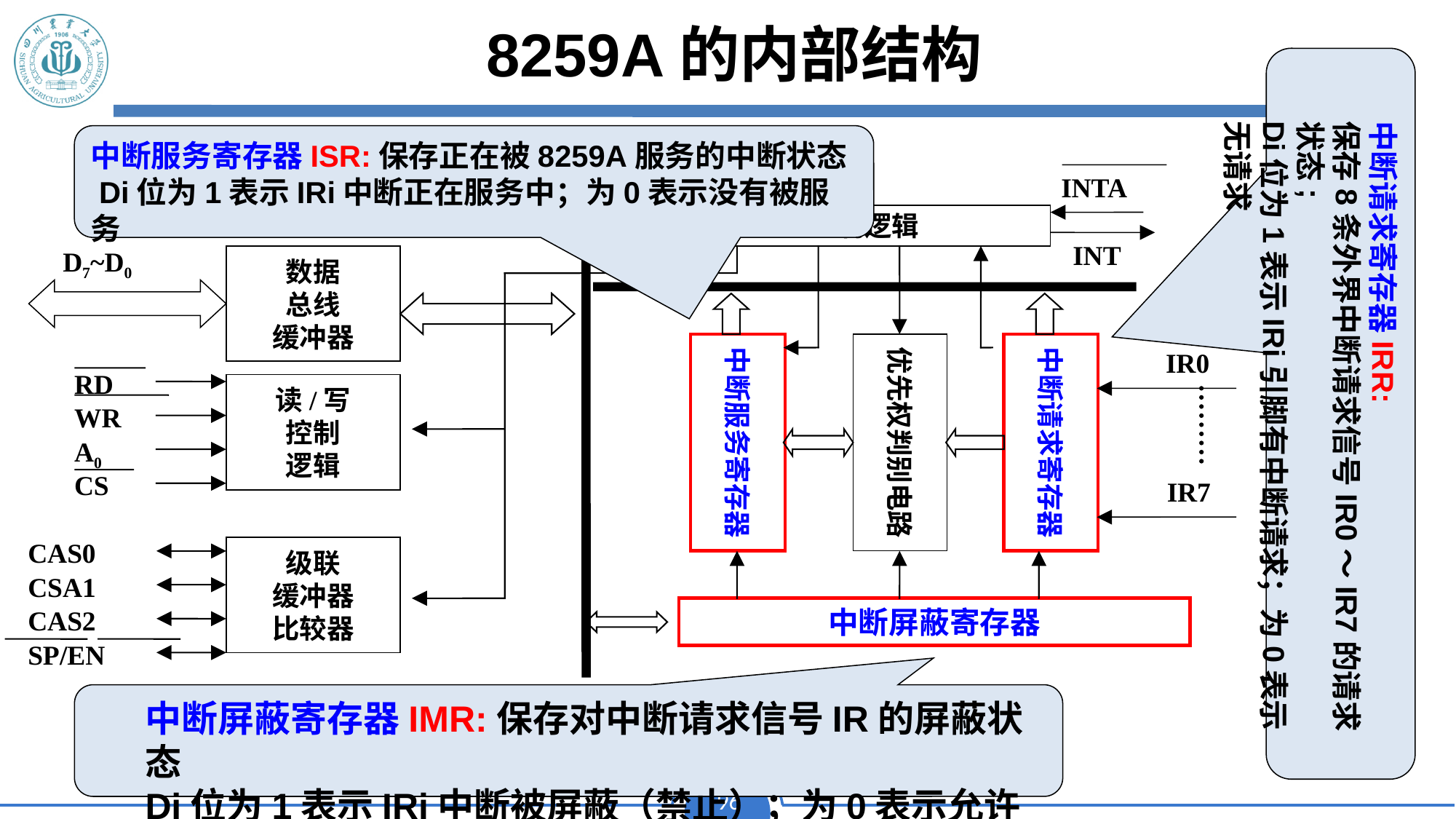

# 8259A的内部结构
中断请求寄存器IRR:
保存8条外界中断请求信号IR0～IR7的请求状态;
Di位为1表示IRi引脚有中断请求；为0表示无请求
中断服务寄存器ISR:保存正在被8259A服务的中断状态
 Di位为1表示IRi中断正在服务中；为0表示没有被服务
INTA

控制逻辑

INT
D7~D0
数据
总线
缓冲器

中断服务寄存器
优先权判别电路
中断请求寄存器
IR0

RD

WR

A0

CS

读/写
控制
逻辑

IR7

CAS0
级联
缓冲器
比较器

CSA1

CAS2

中断屏蔽寄存器

SP/EN

中断屏蔽寄存器IMR:保存对中断请求信号IR的屏蔽状态
Di位为1表示IRi中断被屏蔽（禁止）；为0表示允许